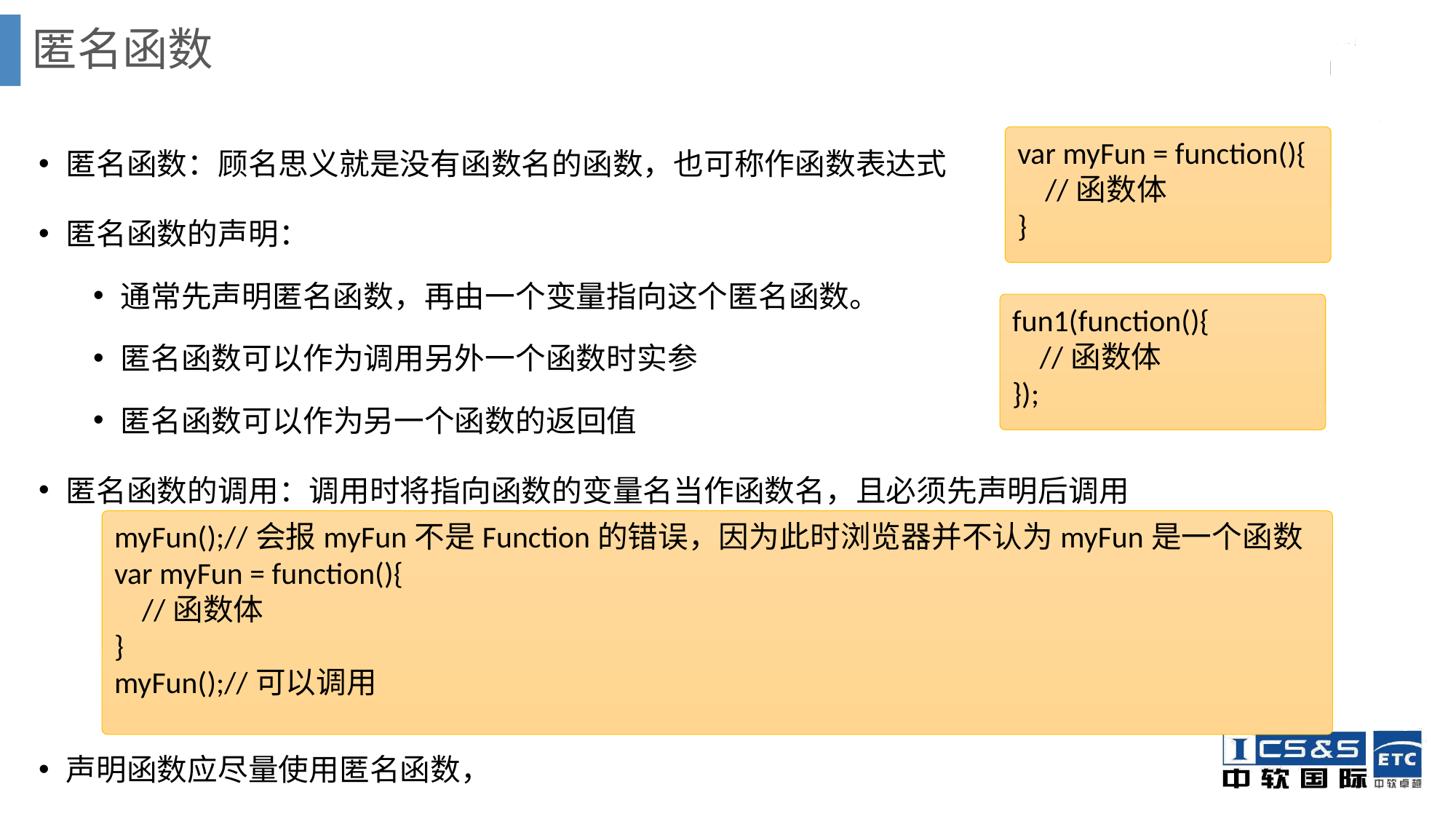

# 匿名函数
匿名函数：顾名思义就是没有函数名的函数，也可称作函数表达式
匿名函数的声明：
通常先声明匿名函数，再由一个变量指向这个匿名函数。
匿名函数可以作为调用另外一个函数时实参
匿名函数可以作为另一个函数的返回值
匿名函数的调用：调用时将指向函数的变量名当作函数名，且必须先声明后调用

声明函数应尽量使用匿名函数，
var myFun = function(){
    //函数体
}
fun1(function(){
    //函数体
});
myFun();//会报myFun不是Function的错误，因为此时浏览器并不认为myFun是一个函数
var myFun = function(){
    //函数体
}
myFun();//可以调用